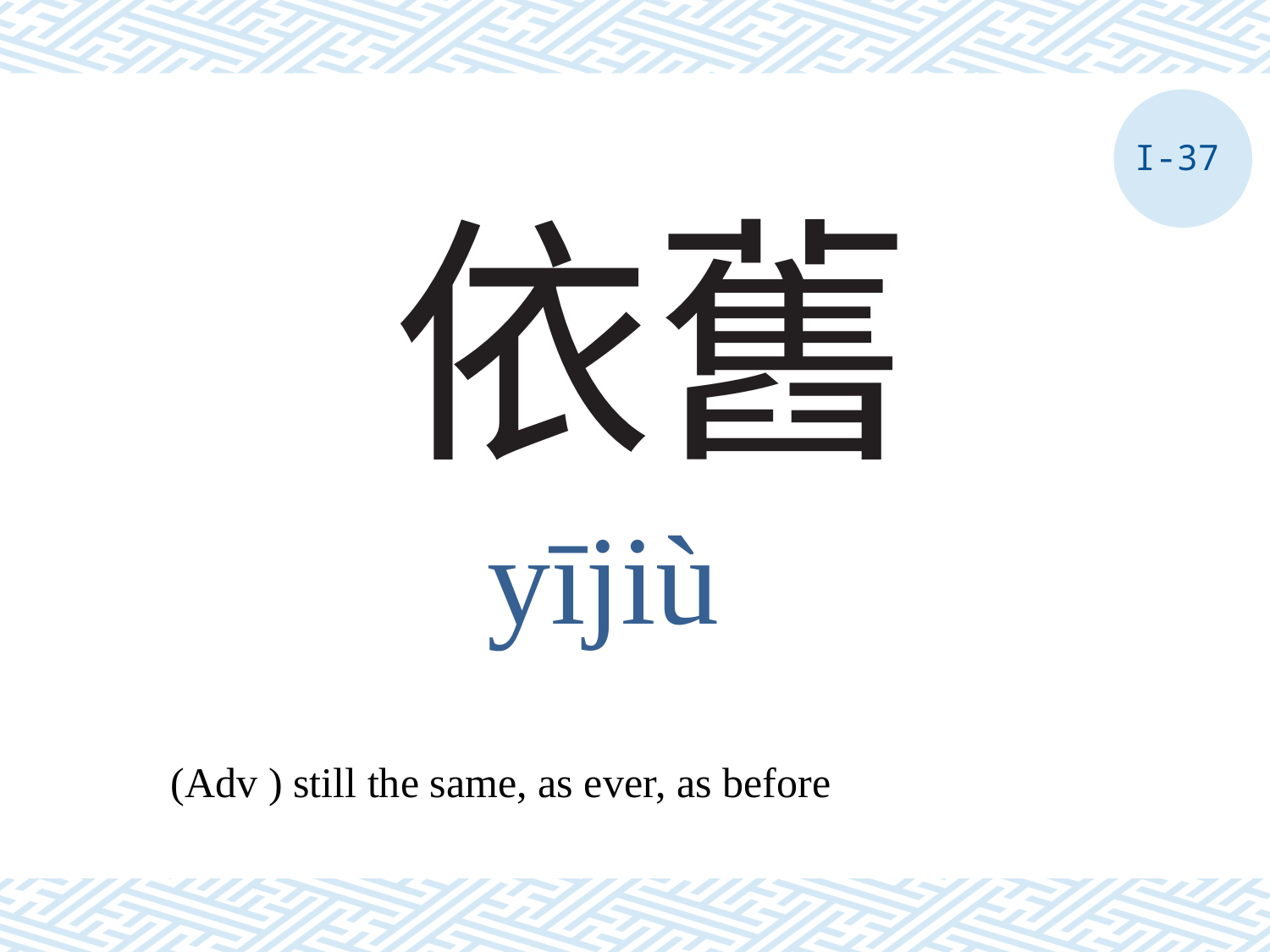

I-37
# 依舊
yījiù
(Adv ) still the same, as ever, as before